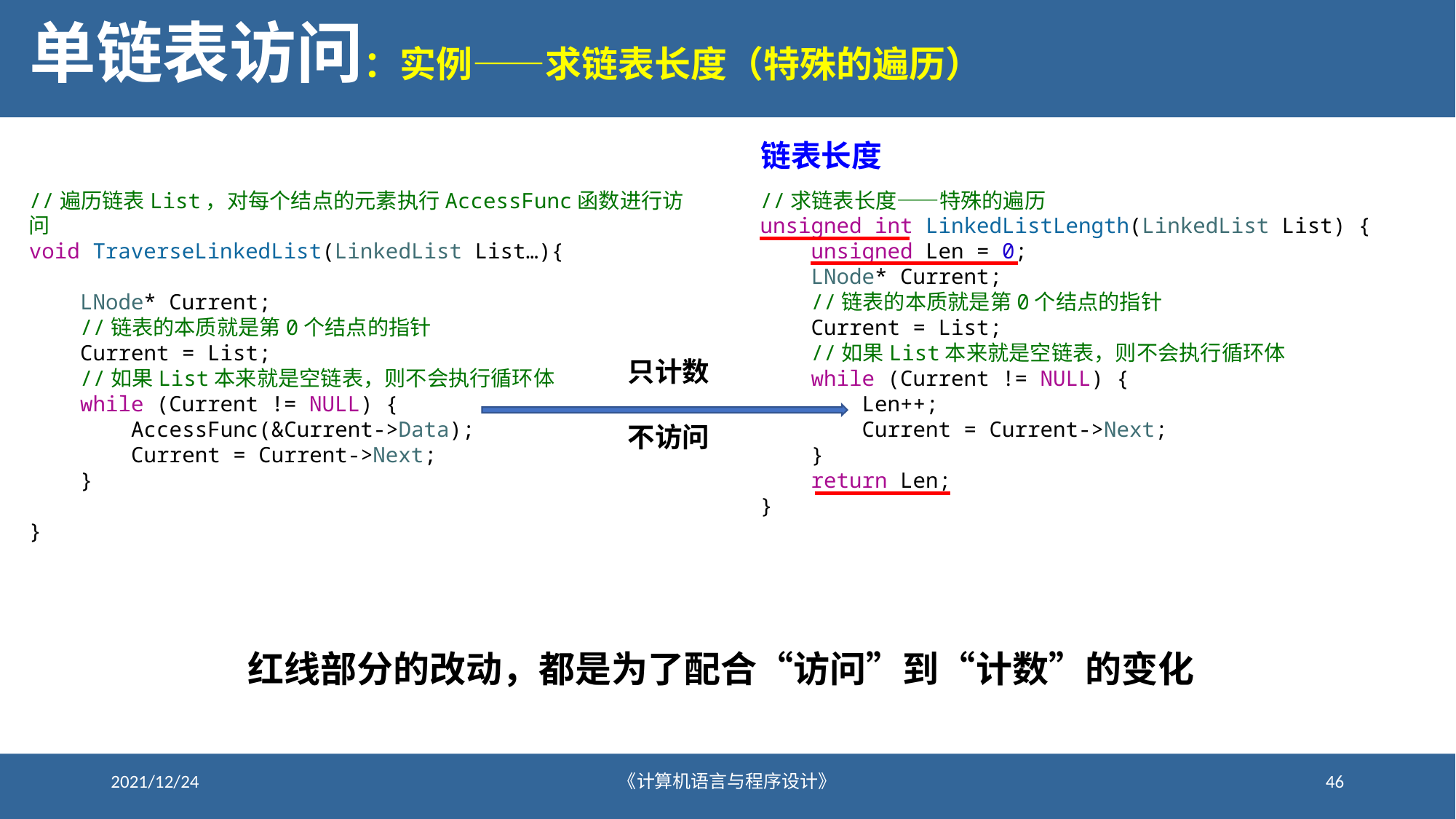

# 单链表访问：实例——求链表长度（特殊的遍历）
链表长度
//遍历链表List，对每个结点的元素执行AccessFunc函数进行访问
void TraverseLinkedList(LinkedList List…){

    LNode* Current;
    //链表的本质就是第0个结点的指针
    Current = List;
    //如果List本来就是空链表，则不会执行循环体
    while (Current != NULL) {
        AccessFunc(&Current->Data);
        Current = Current->Next;
    }

}
//求链表长度——特殊的遍历
unsigned int LinkedListLength(LinkedList List) {
    unsigned Len = 0;
    LNode* Current;
    //链表的本质就是第0个结点的指针
    Current = List;
    //如果List本来就是空链表，则不会执行循环体
    while (Current != NULL) {
        Len++;
        Current = Current->Next;
    }
    return Len;
}
只计数

不访问

红线部分的改动，都是为了配合“访问”到“计数”的变化
2021/12/24
《计算机语言与程序设计》
46